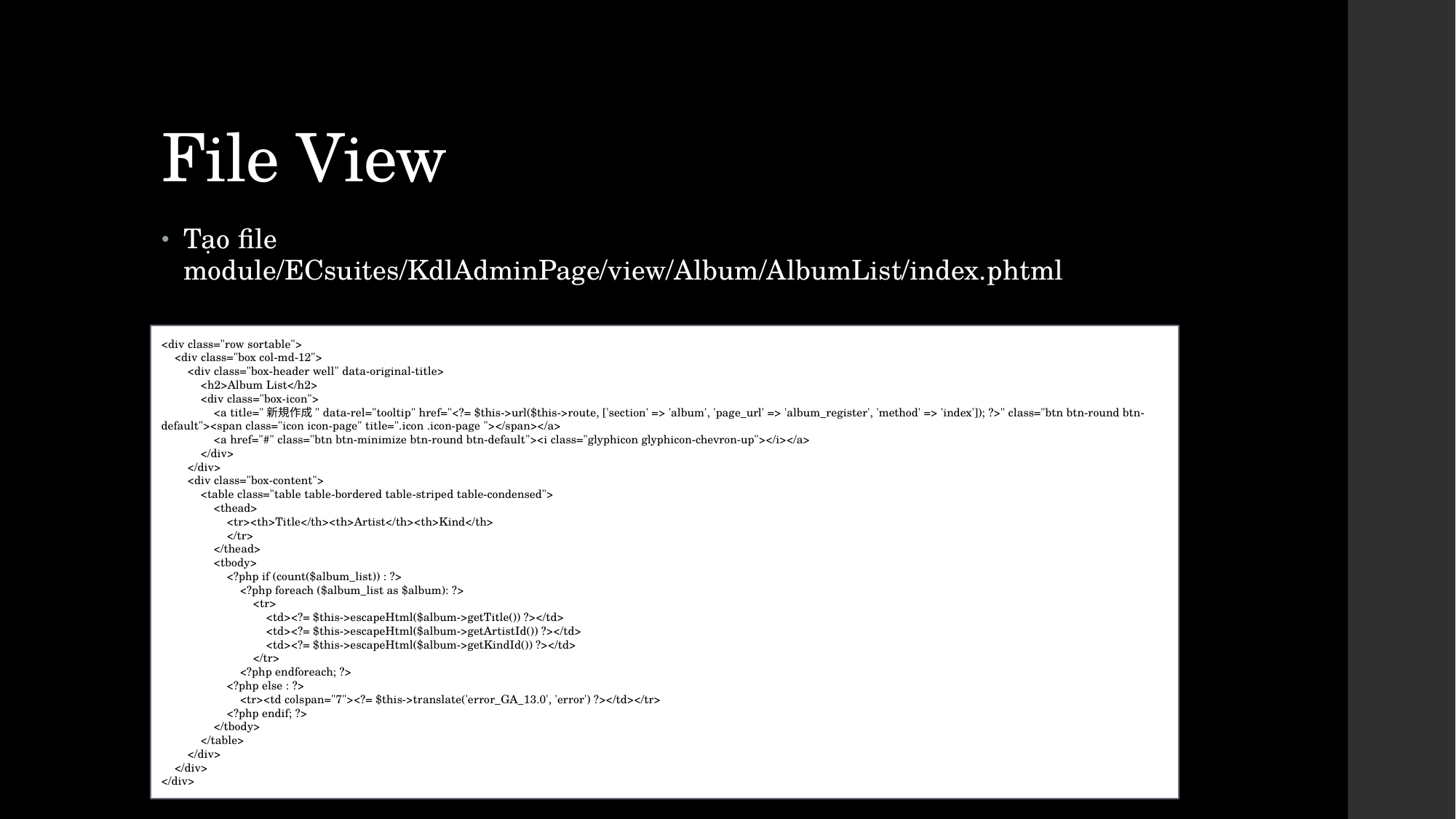

# File View
Tạo file module/ECsuites/KdlAdminPage/view/Album/AlbumList/index.phtml
<div class="row sortable">
    <div class="box col-md-12">
        <div class="box-header well" data-original-title>
            <h2>Album List</h2>
            <div class="box-icon">
                <a title="新規作成" data-rel="tooltip" href="<?= $this->url($this->route, ['section' => 'album', 'page_url' => 'album_register', 'method' => 'index']); ?>" class="btn btn-round btn-default"><span class="icon icon-page" title=".icon .icon-page "></span></a>
                <a href="#" class="btn btn-minimize btn-round btn-default"><i class="glyphicon glyphicon-chevron-up"></i></a>
            </div>
        </div>
        <div class="box-content">
            <table class="table table-bordered table-striped table-condensed">
                <thead>
                    <tr><th>Title</th><th>Artist</th><th>Kind</th>
                    </tr>
                </thead>
                <tbody>
                    <?php if (count($album_list)) : ?>
                        <?php foreach ($album_list as $album): ?>
                            <tr>
                                <td><?= $this->escapeHtml($album->getTitle()) ?></td>
                                <td><?= $this->escapeHtml($album->getArtistId()) ?></td>
                                <td><?= $this->escapeHtml($album->getKindId()) ?></td>
                            </tr>
                        <?php endforeach; ?>
                    <?php else : ?>
                        <tr><td colspan="7"><?= $this->translate('error_GA_13.0', 'error') ?></td></tr>
                    <?php endif; ?>
                </tbody>
            </table>
        </div>
    </div>
</div>